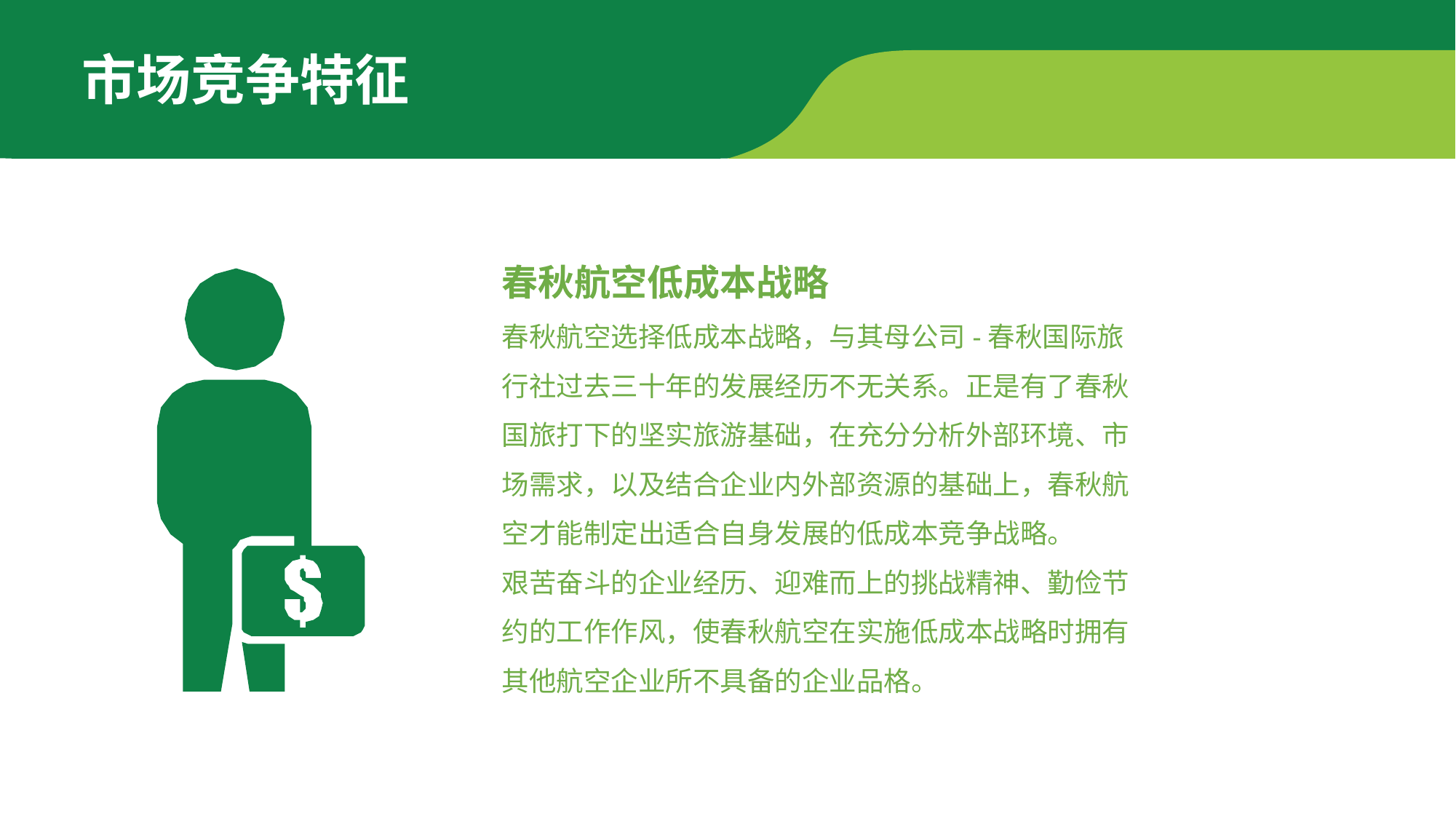

市场竞争特征

春秋航空低成本战略
春秋航空选择低成本战略，与其母公司-春秋国际旅行社过去三十年的发展经历不无关系。正是有了春秋国旅打下的坚实旅游基础，在充分分析外部环境、市场需求，以及结合企业内外部资源的基础上，春秋航空才能制定出适合自身发展的低成本竞争战略。
艰苦奋斗的企业经历、迎难而上的挑战精神、勤俭节约的工作作风，使春秋航空在实施低成本战略时拥有其他航空企业所不具备的企业品格。